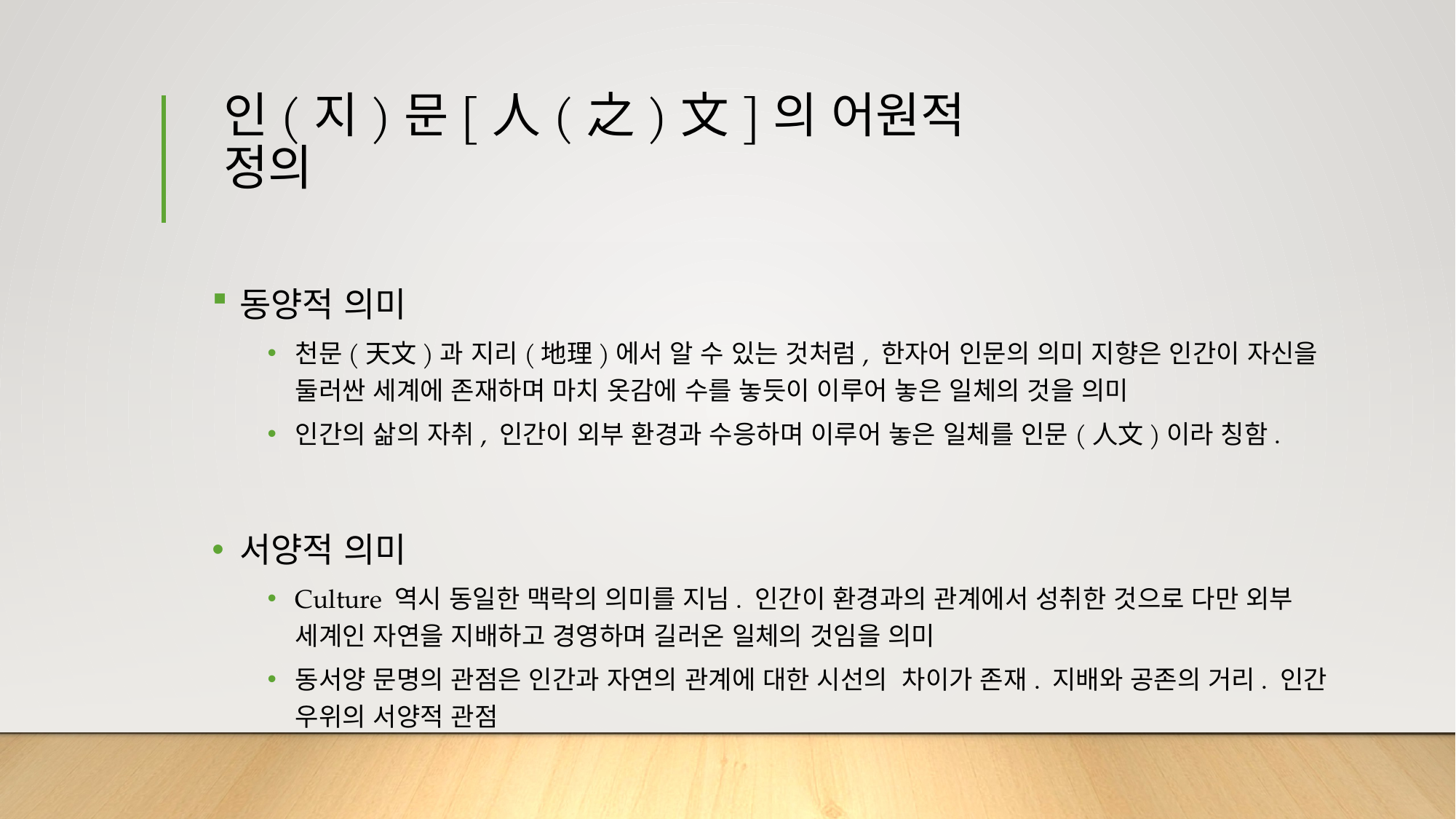

# 인(지)문[人(之)文]의 어원적 정의
동양적 의미
천문(天文)과 지리(地理)에서 알 수 있는 것처럼, 한자어 인문의 의미 지향은 인간이 자신을 둘러싼 세계에 존재하며 마치 옷감에 수를 놓듯이 이루어 놓은 일체의 것을 의미
인간의 삶의 자취, 인간이 외부 환경과 수응하며 이루어 놓은 일체를 인문(人文)이라 칭함.

서양적 의미
Culture 역시 동일한 맥락의 의미를 지님. 인간이 환경과의 관계에서 성취한 것으로 다만 외부 세계인 자연을 지배하고 경영하며 길러온 일체의 것임을 의미
동서양 문명의 관점은 인간과 자연의 관계에 대한 시선의  차이가 존재. 지배와 공존의 거리. 인간 우위의 서양적 관점